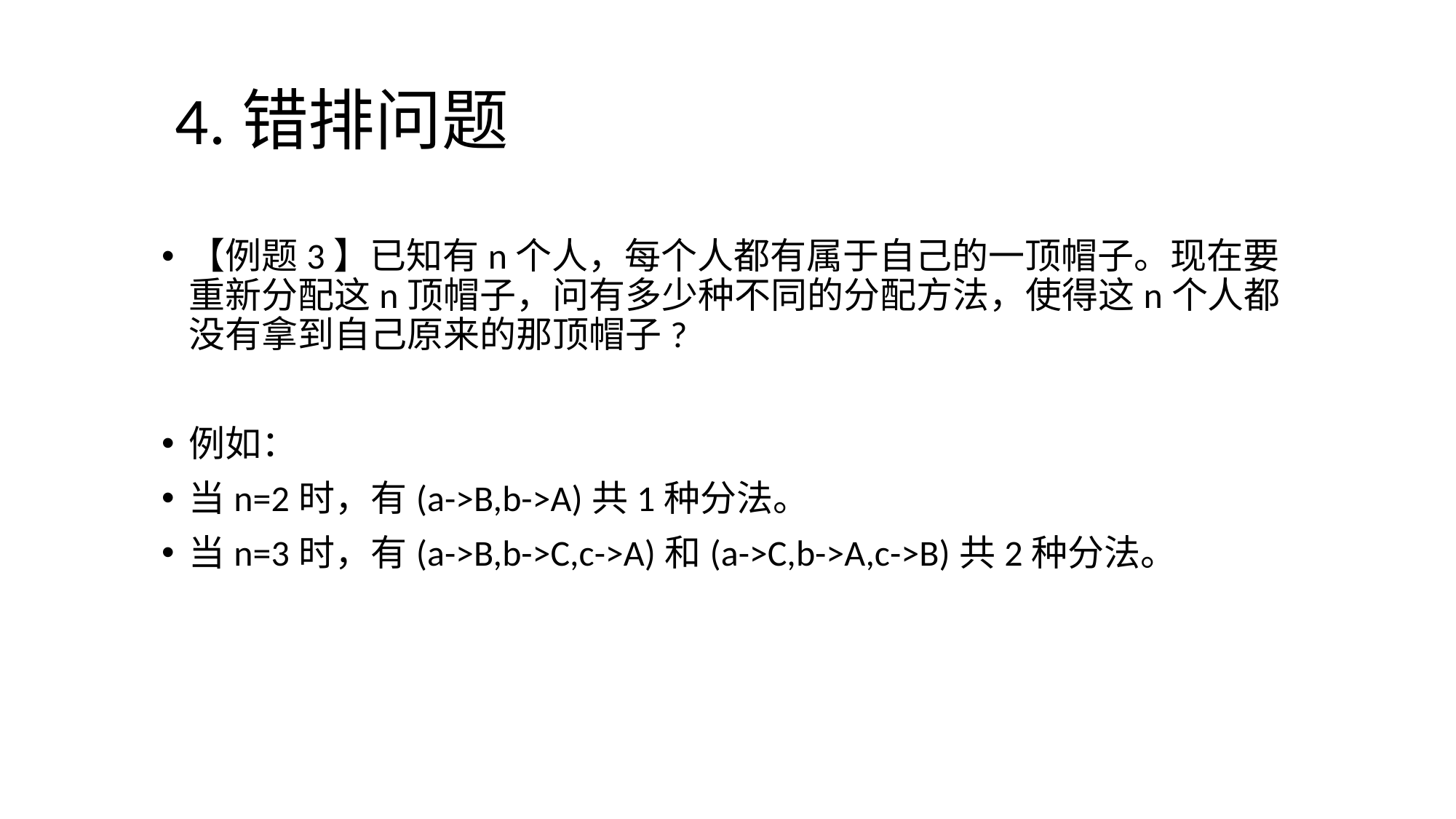

# 4.错排问题
【例题3】已知有n个人，每个人都有属于自己的一顶帽子。现在要重新分配这n顶帽子，问有多少种不同的分配方法，使得这n个人都没有拿到自己原来的那顶帽子?

例如：
当n=2时，有(a->B,b->A)共1种分法。
当n=3时，有(a->B,b->C,c->A)和(a->C,b->A,c->B)共2种分法。
29